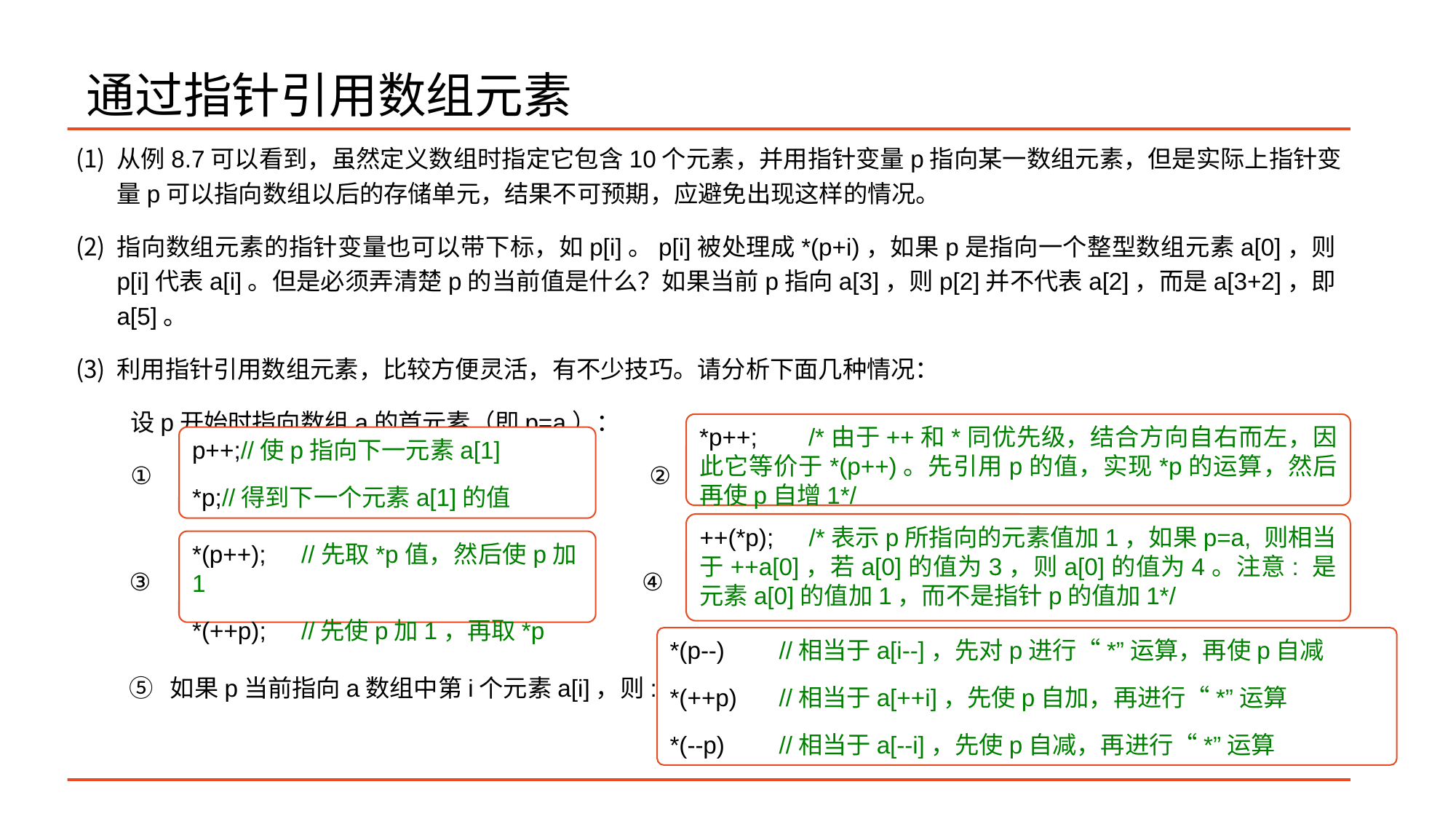

# 通过指针引用数组元素
从例8.7可以看到，虽然定义数组时指定它包含10个元素，并用指针变量p指向某一数组元素，但是实际上指针变量p可以指向数组以后的存储单元，结果不可预期，应避免出现这样的情况。
指向数组元素的指针变量也可以带下标，如p[i]。p[i]被处理成*(p+i)，如果p是指向一个整型数组元素a[0]，则p[i]代表a[i]。但是必须弄清楚p的当前值是什么？如果当前p指向a[3]，则p[2]并不代表a[2]，而是a[3+2]，即a[5]。
利用指针引用数组元素，比较方便灵活，有不少技巧。请分析下面几种情况：
设p开始时指向数组a的首元素（即p=a）：
                                                                       ②

③                                                                         ④

⑤  如果p当前指向a数组中第i个元素a[i]，则:
*p++;	/*由于++和*同优先级，结合方向自右而左，因此它等价于*(p++)。先引用p的值，实现*p的运算，然后再使p自增1*/
p++;//使p指向下一元素a[1]
*p;//得到下一个元素a[1]的值
++(*p);	/*表示p所指向的元素值加1，如果p=a, 则相当于++a[0]，若a[0]的值为3，则a[0]的值为4。注意: 是元素a[0]的值加1，而不是指针p的值加1*/
*(p++);	//先取*p值，然后使p加1
*(++p);	//先使p加1，再取*p
*(p--)	//相当于a[i--]，先对p进行“*”运算，再使p自减
*(++p)	//相当于a[++i]，先使p自加，再进行“*”运算
*(--p)	//相当于a[--i]，先使p自减，再进行“*”运算